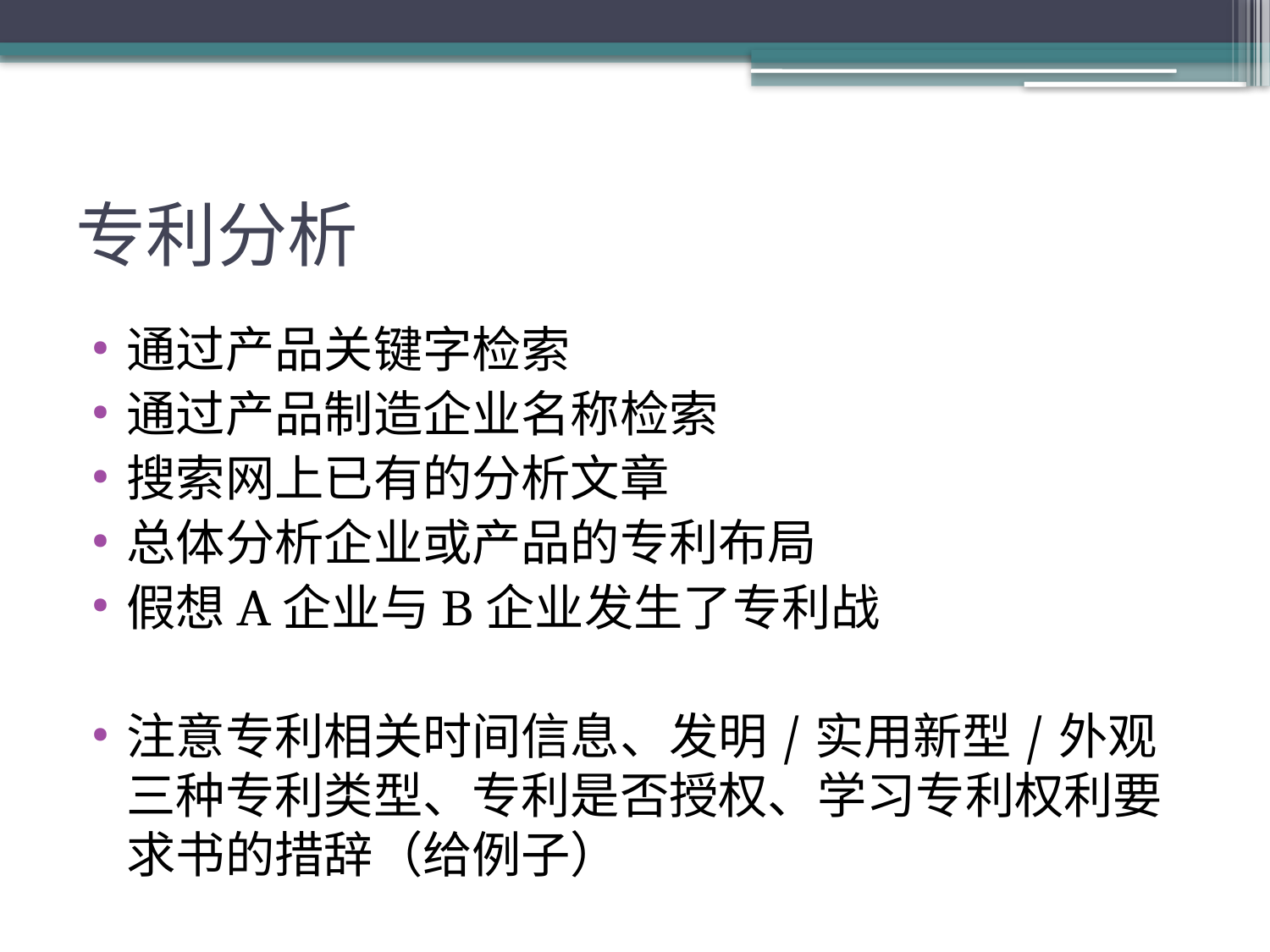

# 专利分析
通过产品关键字检索
通过产品制造企业名称检索
搜索网上已有的分析文章
总体分析企业或产品的专利布局
假想A企业与B企业发生了专利战

注意专利相关时间信息、发明/实用新型/外观三种专利类型、专利是否授权、学习专利权利要求书的措辞（给例子）